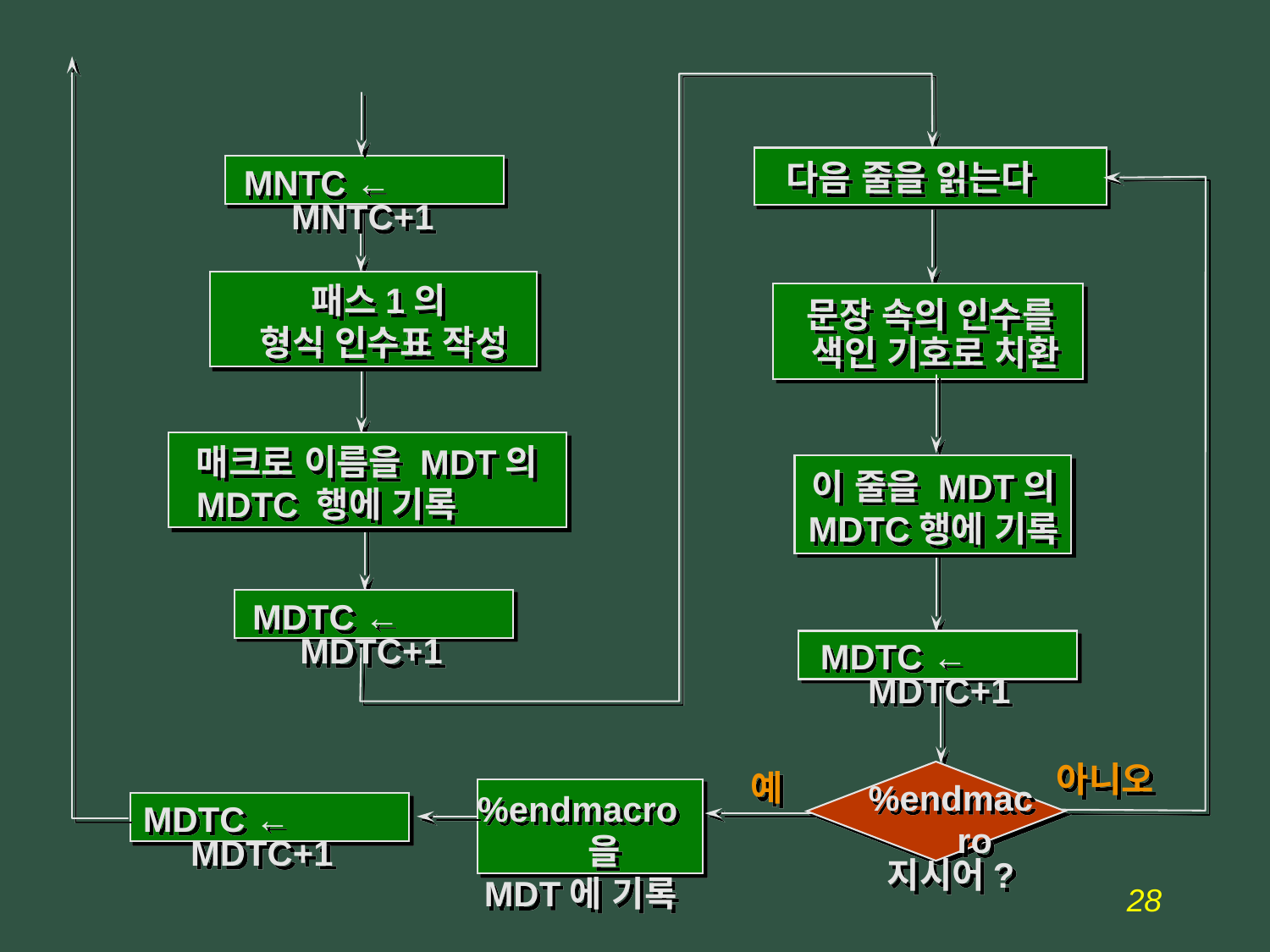

다음 줄을 읽는다

MNTC ← MNTC+1

패스1의
형식 인수표 작성

문장 속의 인수를
색인 기호로 치환

매크로 이름을 MDT의
MDTC 행에 기록

이 줄을 MDT의
MDTC행에 기록

MDTC ← MDTC+1

MDTC ← MDTC+1

아니오

예
%endmacro
지시어?

%endmacro을
MDT에 기록

MDTC ← MDTC+1

28